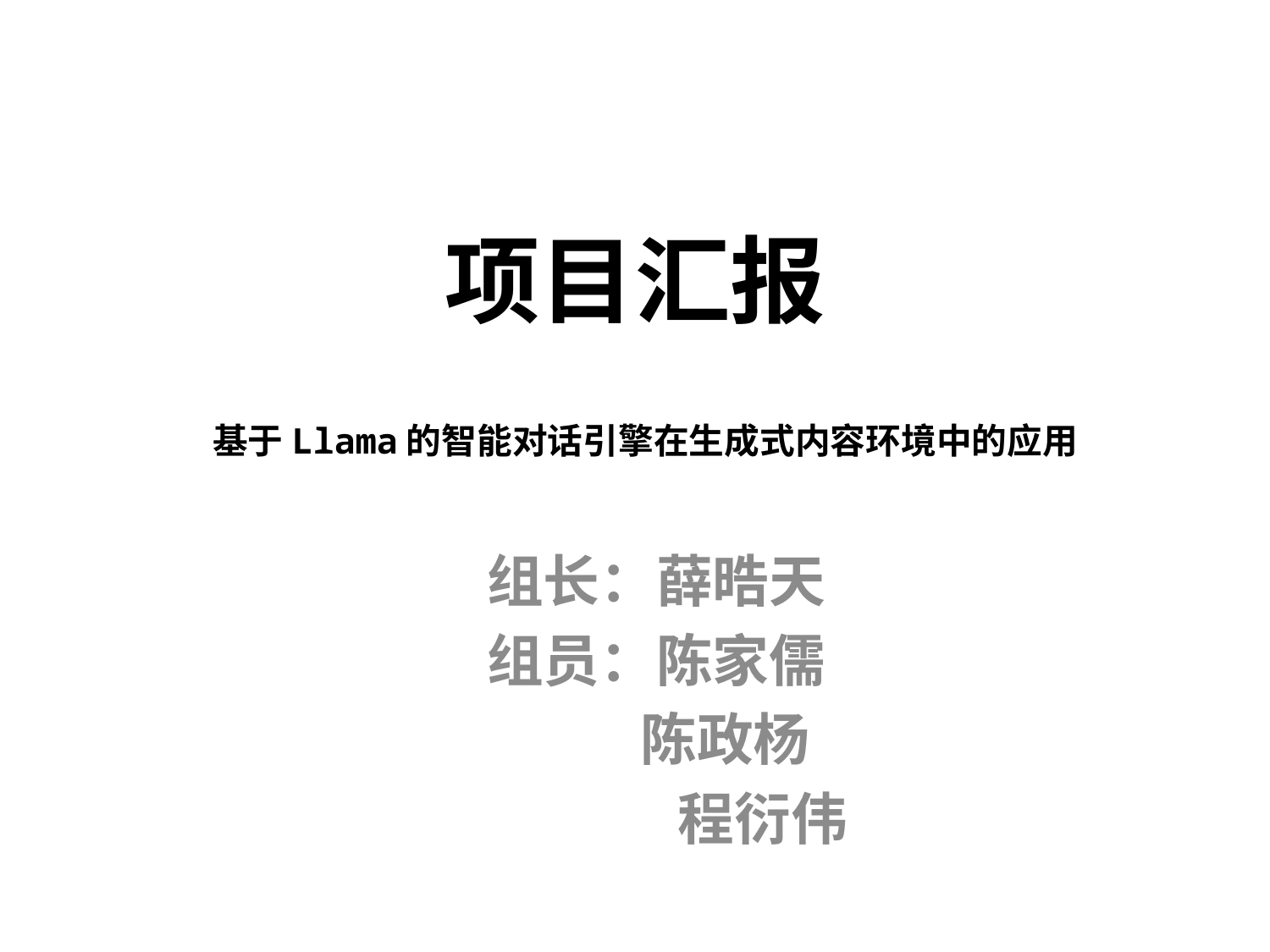

# 项目汇报
基于Llama的智能对话引擎在生成式内容环境中的应用
                组长：薛晧天
                组员：陈家儒
         陈政杨
	    程衍伟